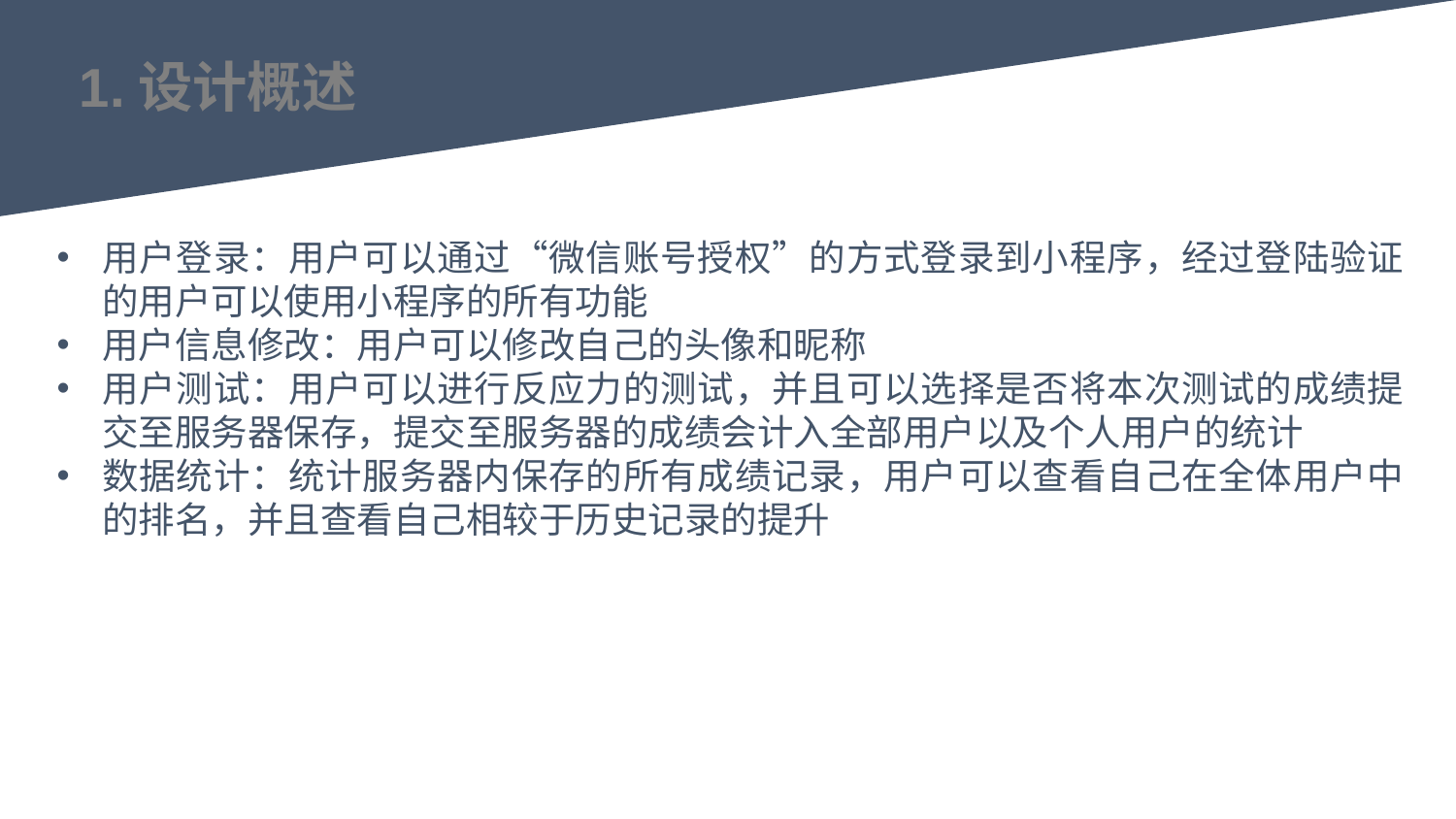

1.设计概述
用户登录：用户可以通过“微信账号授权”的方式登录到小程序，经过登陆验证的用户可以使用小程序的所有功能
用户信息修改：用户可以修改自己的头像和昵称
用户测试：用户可以进行反应力的测试，并且可以选择是否将本次测试的成绩提交至服务器保存，提交至服务器的成绩会计入全部用户以及个人用户的统计
数据统计：统计服务器内保存的所有成绩记录，用户可以查看自己在全体用户中的排名，并且查看自己相较于历史记录的提升